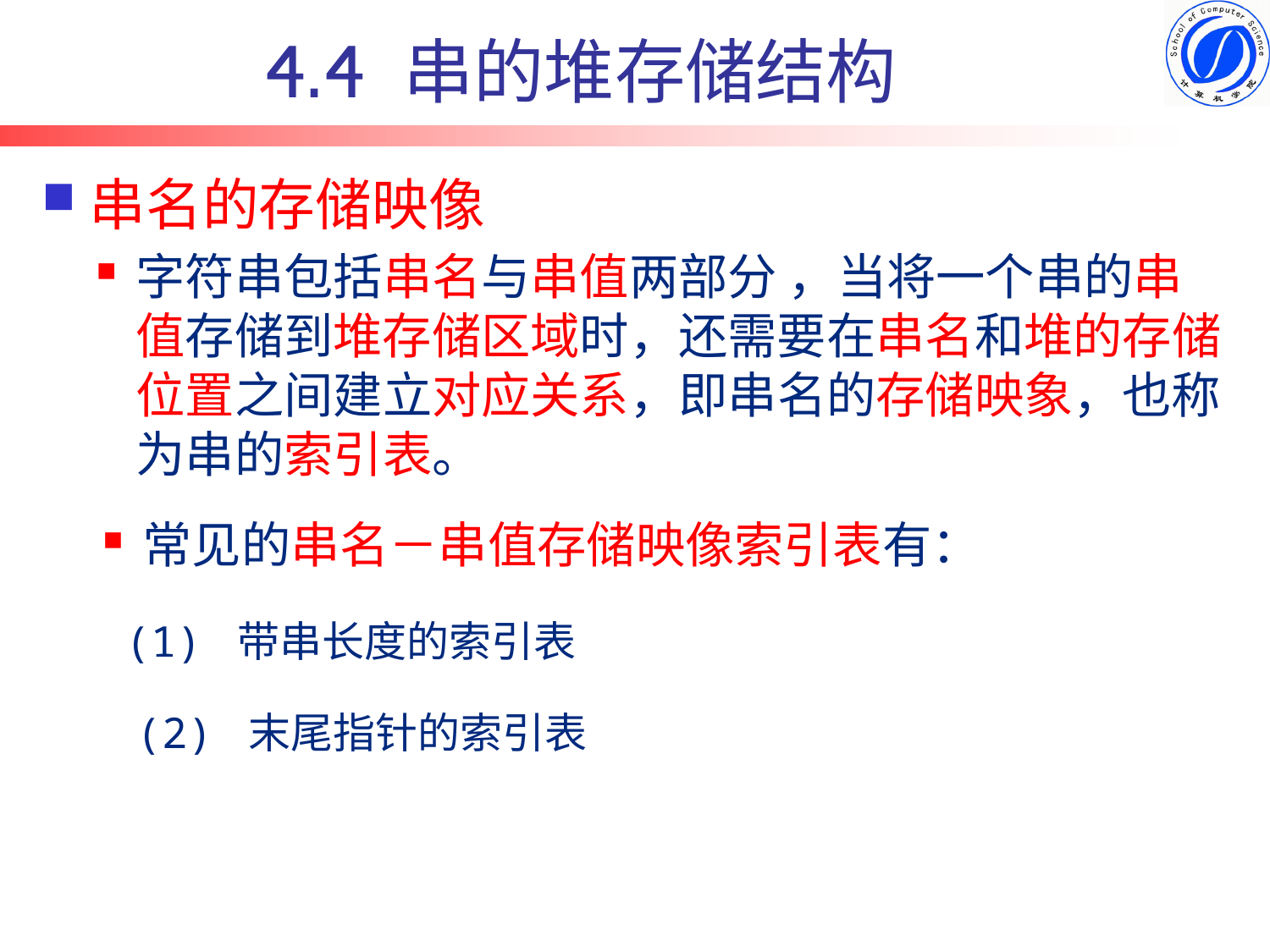

4.4 串的堆存储结构
串名的存储映像
字符串包括串名与串值两部分 ，当将一个串的串值存储到堆存储区域时，还需要在串名和堆的存储位置之间建立对应关系，即串名的存储映象，也称为串的索引表。
常见的串名－串值存储映像索引表有：
(1) 带串长度的索引表
(2) 末尾指针的索引表